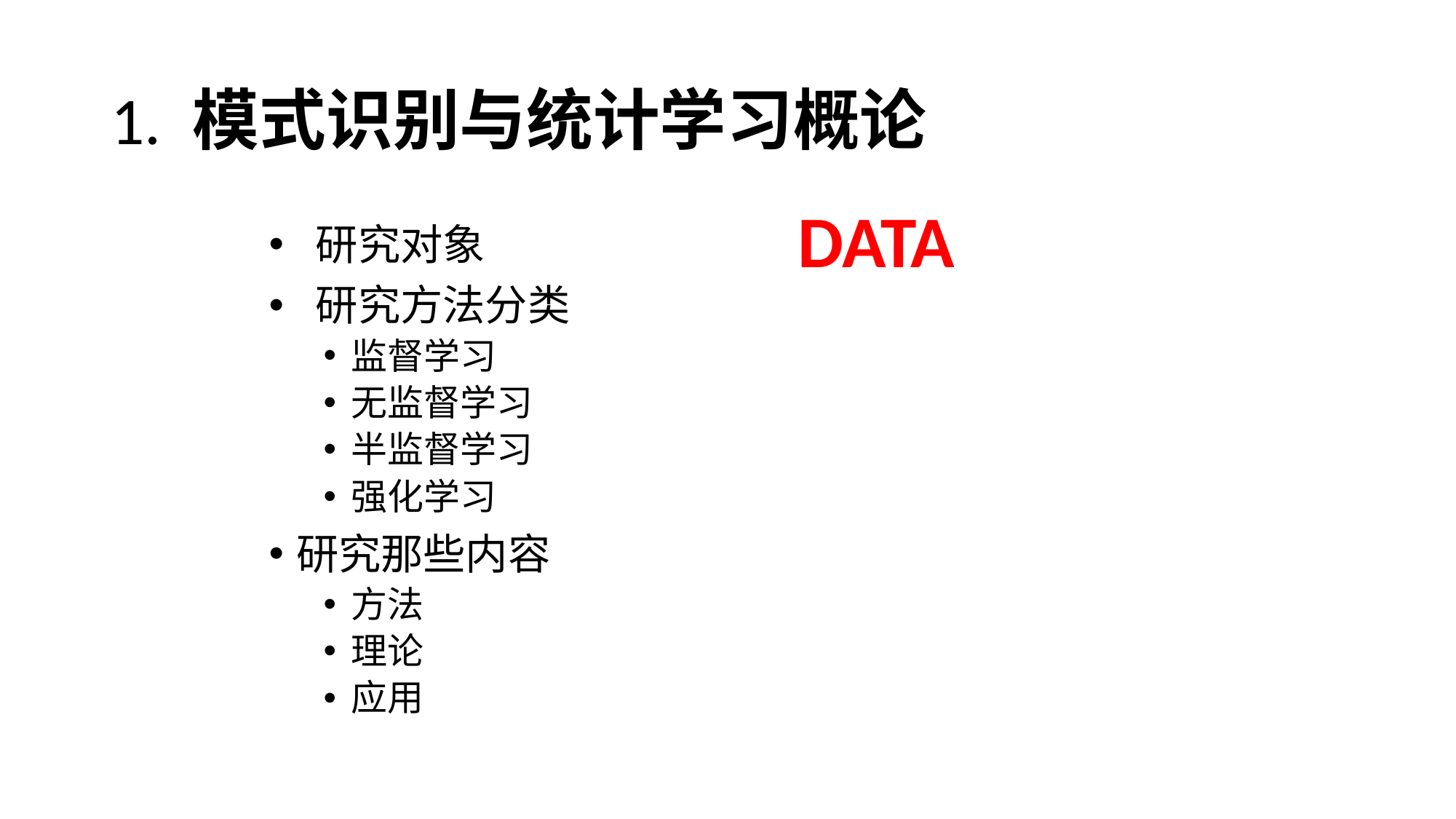

# 1. 模式识别与统计学习概论
DATA
 研究对象
 研究方法分类
监督学习
无监督学习
半监督学习
强化学习
研究那些内容
方法
理论
应用